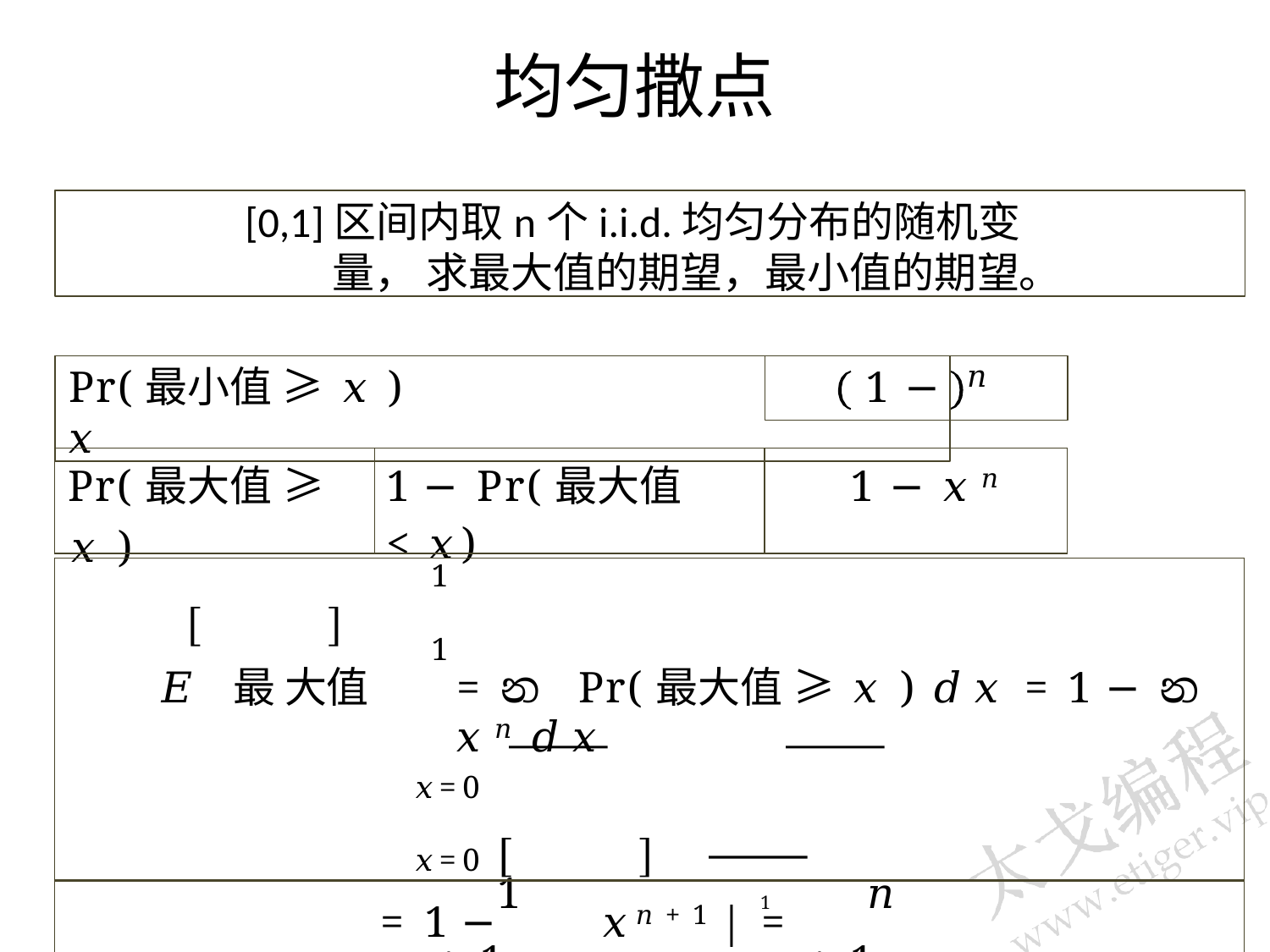

# 均匀撒点
[0,1]区间内取n个i.i.d.均匀分布的随机变量， 求最大值的期望，最小值的期望。
𝑛

Pr(最小值 ≥ 𝑥)	1 − 𝑥
| Pr(最大值 ≥ 𝑥) | 1 − Pr(最大值 < 𝑥) | 1 − 𝑥𝑛 |
| --- | --- | --- |
| 1 1 𝐸 最 大值 = න Pr(最大值 ≥ 𝑥) 𝑑𝑥 = 1 − න 𝑥𝑛𝑑𝑥 𝑥=0 𝑥=0 |
| --- |
| 1 1 𝑛 = 1 − 𝑥𝑛+1| = 𝑛 + 1 0 𝑛 + 1 |
| 1 𝐸 最 小值 = 𝑛 + 1 |